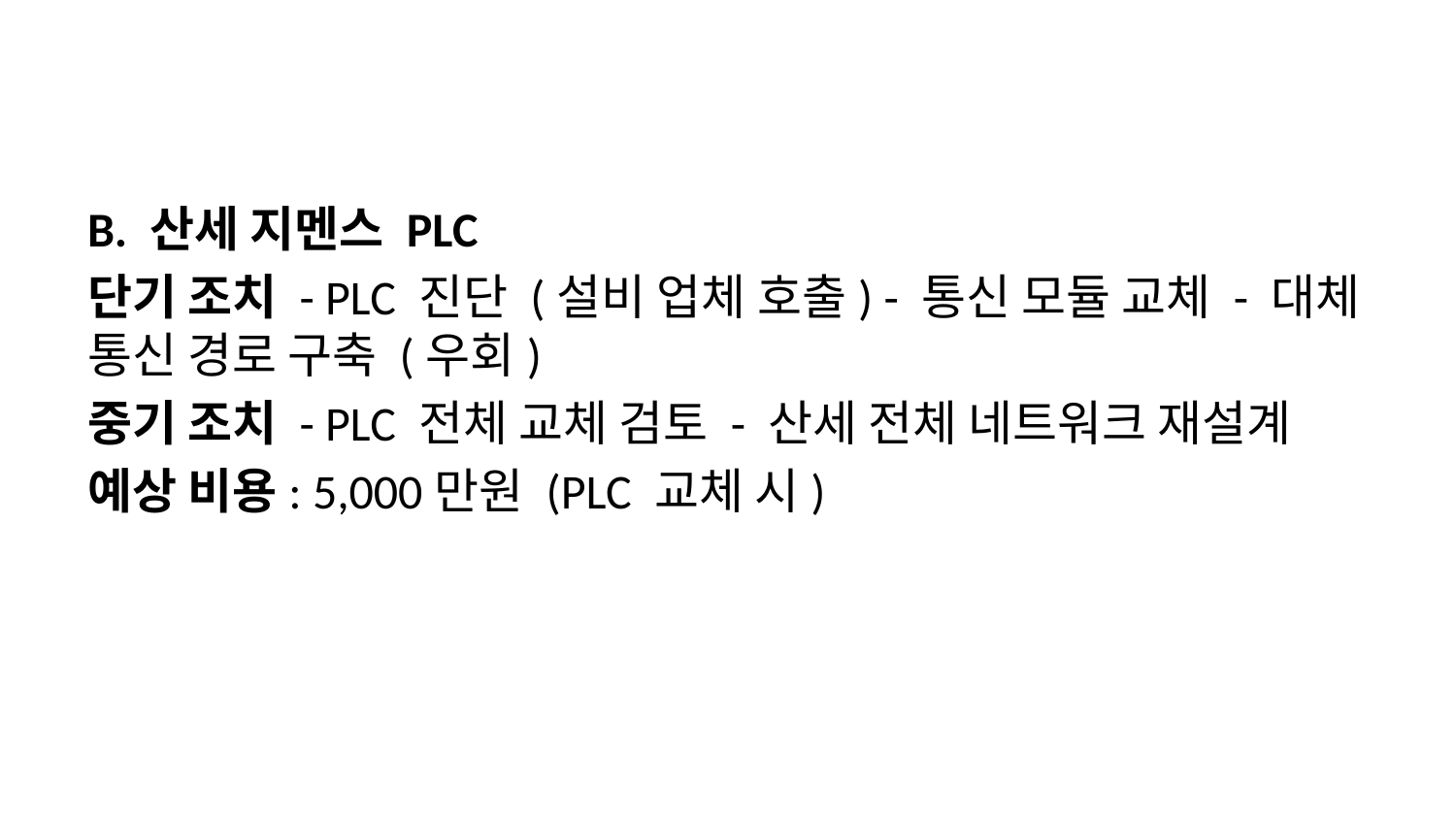

B. 산세 지멘스 PLC
단기 조치 - PLC 진단 (설비 업체 호출) - 통신 모듈 교체 - 대체 통신 경로 구축 (우회)
중기 조치 - PLC 전체 교체 검토 - 산세 전체 네트워크 재설계
예상 비용: 5,000만원 (PLC 교체 시)